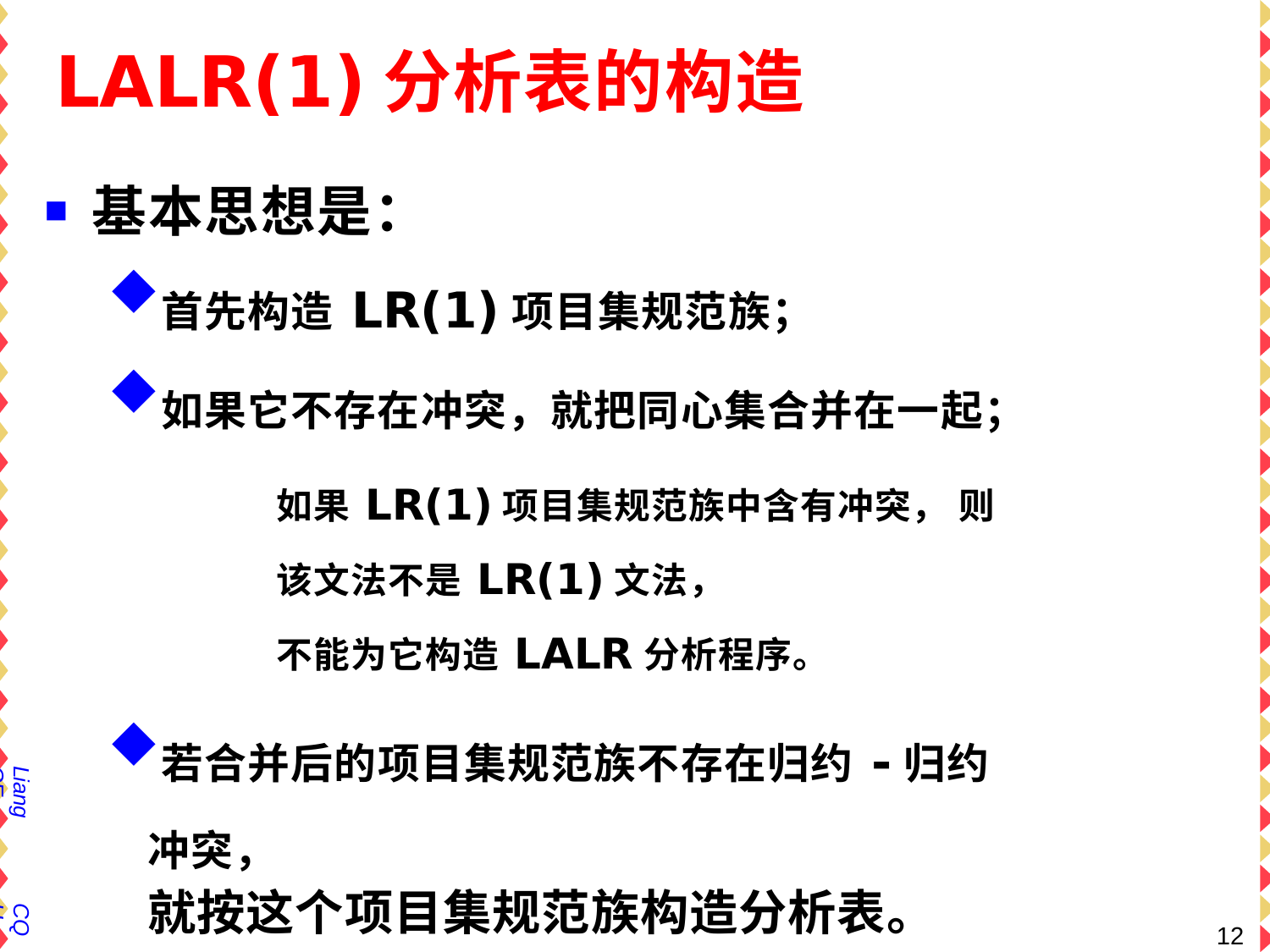

# LALR(1)分析表的构造
基本思想是：
首先构造LR(1)项目集规范族；
如果它不存在冲突，就把同心集合并在一起；
如果LR(1)项目集规范族中含有冲突， 则该文法不是LR(1)文法，
不能为它构造LALR分析程序。
若合并后的项目集规范族不存在归约-归约冲突，
就按这个项目集规范族构造分析表。
如果合并后得到的项目集规范族中含有冲突， 则该文法是LR(1)文法，但不是LALR文法， 因而，也不能为它构造LALR分析程序。
Liang GE
CQU
121